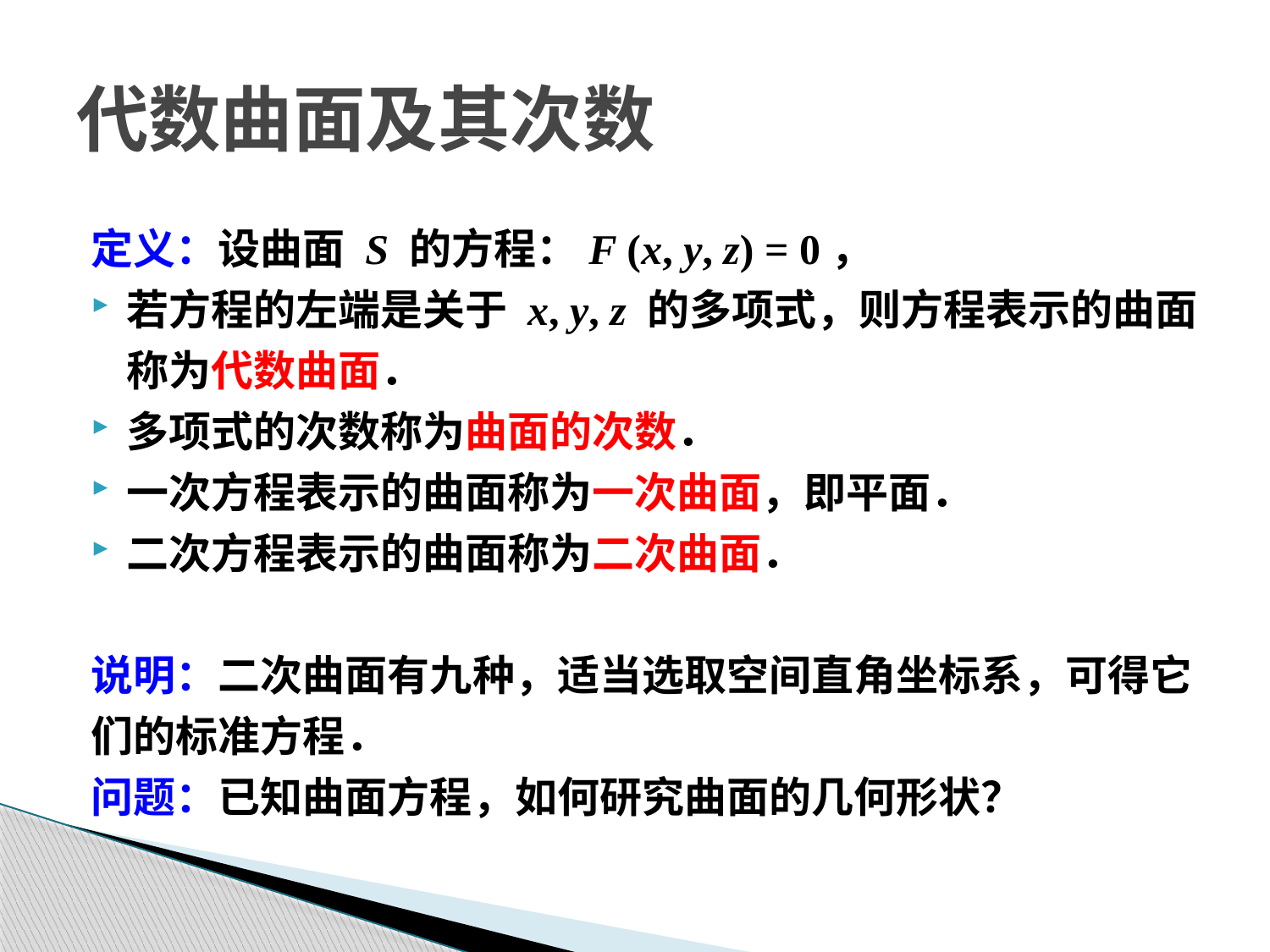

代数曲面及其次数
定义：设曲面 S 的方程：F (x, y, z) = 0，
若方程的左端是关于 x, y, z 的多项式，则方程表示的曲面称为代数曲面．
多项式的次数称为曲面的次数．
一次方程表示的曲面称为一次曲面，即平面．
二次方程表示的曲面称为二次曲面．

说明：二次曲面有九种，适当选取空间直角坐标系，可得它
们的标准方程．
问题：已知曲面方程，如何研究曲面的几何形状？